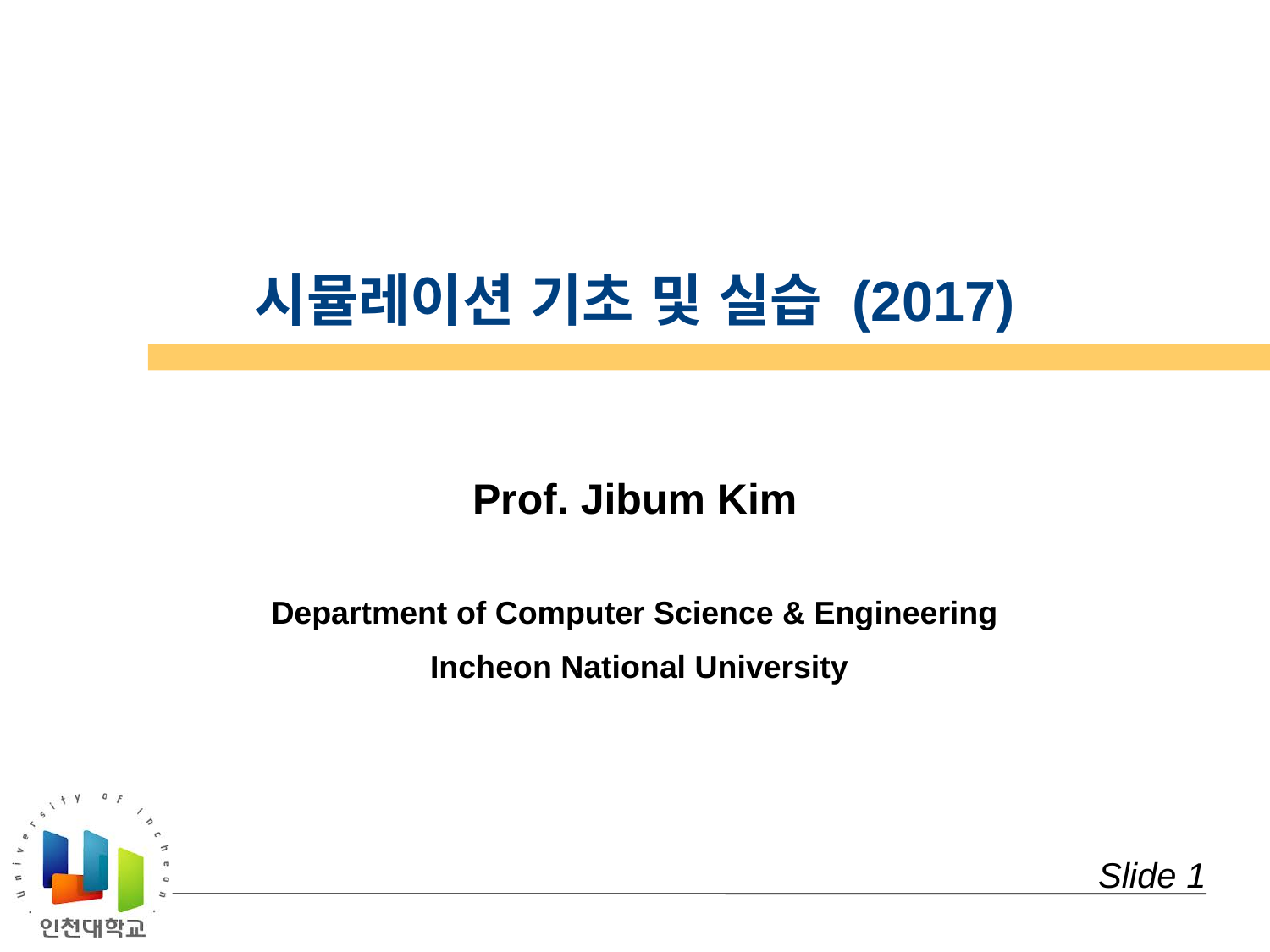

# 시뮬레이션 기초 및 실습 (2017)
Prof. Jibum Kim

Department of Computer Science & Engineering
 Incheon National University

Slide 1